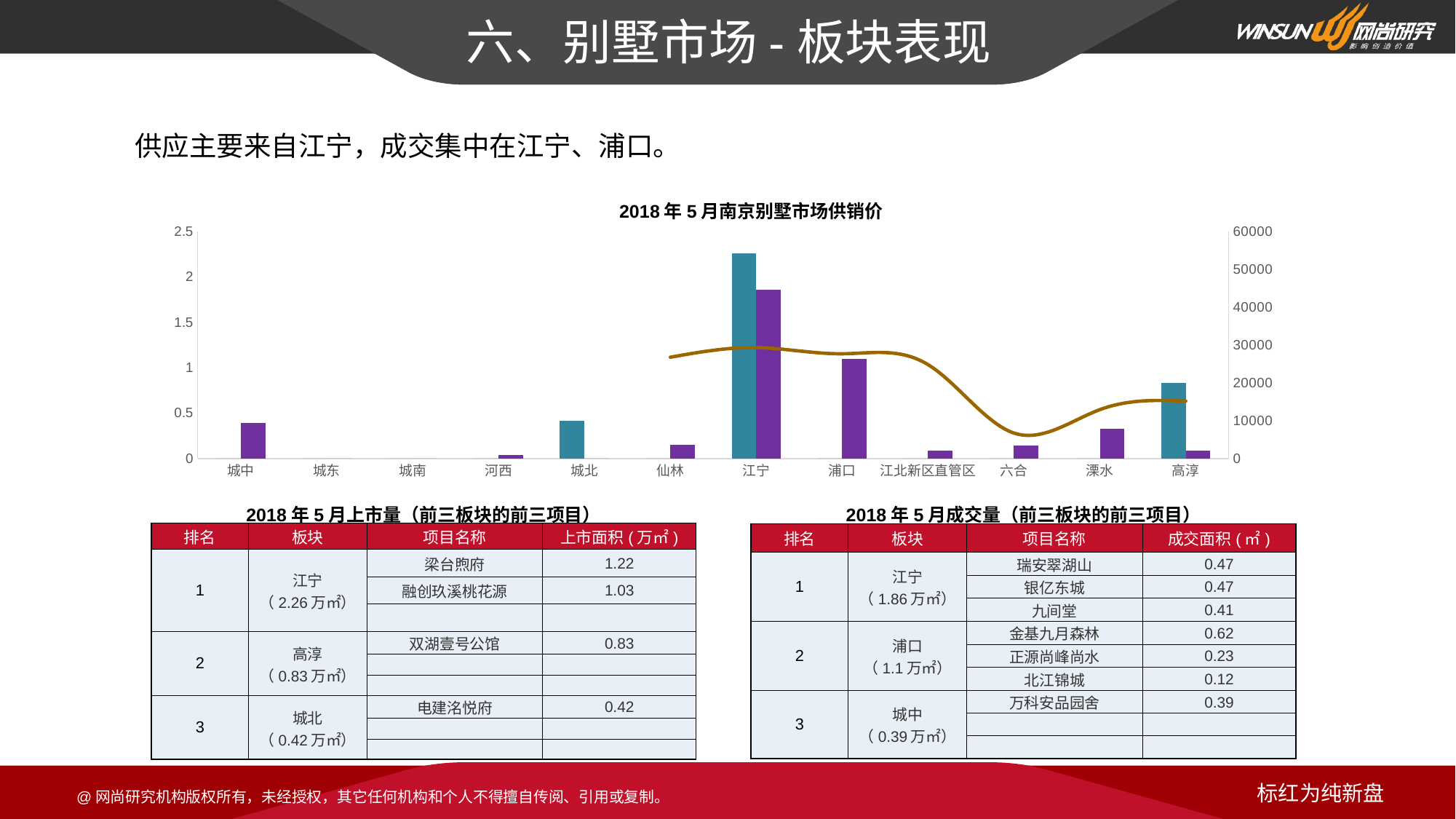

# 六、别墅市场-板块表现
供应主要来自江宁，成交集中在江宁、浦口。
2018年5月南京别墅市场供销价

### Chart

| Category | 上市面积（万㎡） | 成交面积（万㎡） | 成交均价（元/㎡） |
|---|---|---|---|
| 城中 | 0.0 | 0.39 | 49943.0 |
| 城东 | 0.0 | 0.0 | None |
| 城南 | 0.0 | 0.0 | None |
| 河西 | 0.0 | 0.04 | 29288.0 |
| 城北 | 0.42 | 0.0 | None |
| 仙林 | 0.0 | 0.15 | 26806.0 |
| 江宁 | 2.26 | 1.86 | 29369.0 |
| 浦口 | 0.0 | 1.1 | 27714.0 |
| 江北新区直管区 | 0.0 | 0.09 | 24850.0 |
| 六合 | 0.0 | 0.14 | 6745.0 |
| 溧水 | 0.0 | 0.33 | 12942.0 |
| 高淳 | 0.83 | 0.09 | 15205.0 |
2018年5月上市量（前三板块的前三项目）
2018年5月成交量（前三板块的前三项目）
| 排名 | 板块 | 项目名称 | 上市面积(万㎡) |
| --- | --- | --- | --- |
| 1 | 江宁 （2.26万㎡） | 梁台煦府 | 1.22 |
|  |  | 融创玖溪桃花源 | 1.03 |
|  |  |  |  |
| 2 | 高淳 （0.83万㎡） | 双湖壹号公馆 | 0.83 |
|  |  |  |  |
|  |  |  |  |
| 3 | 城北 （0.42万㎡） | 电建洺悦府 | 0.42 |
|  |  |  |  |
|  |  |  |  |
| 排名 | 板块 | 项目名称 | 成交面积(㎡) |
| --- | --- | --- | --- |
| 1 | 江宁 （1.86万㎡） | 瑞安翠湖山 | 0.47 |
|  |  | 银亿东城 | 0.47 |
|  |  | 九间堂 | 0.41 |
| 2 | 浦口 （1.1万㎡） | 金基九月森林 | 0.62 |
|  |  | 正源尚峰尚水 | 0.23 |
|  |  | 北江锦城 | 0.12 |
| 3 | 城中 （0.39万㎡） | 万科安品园舍 | 0.39 |
|  |  |  |  |
|  |  |  |  |
标红为纯新盘